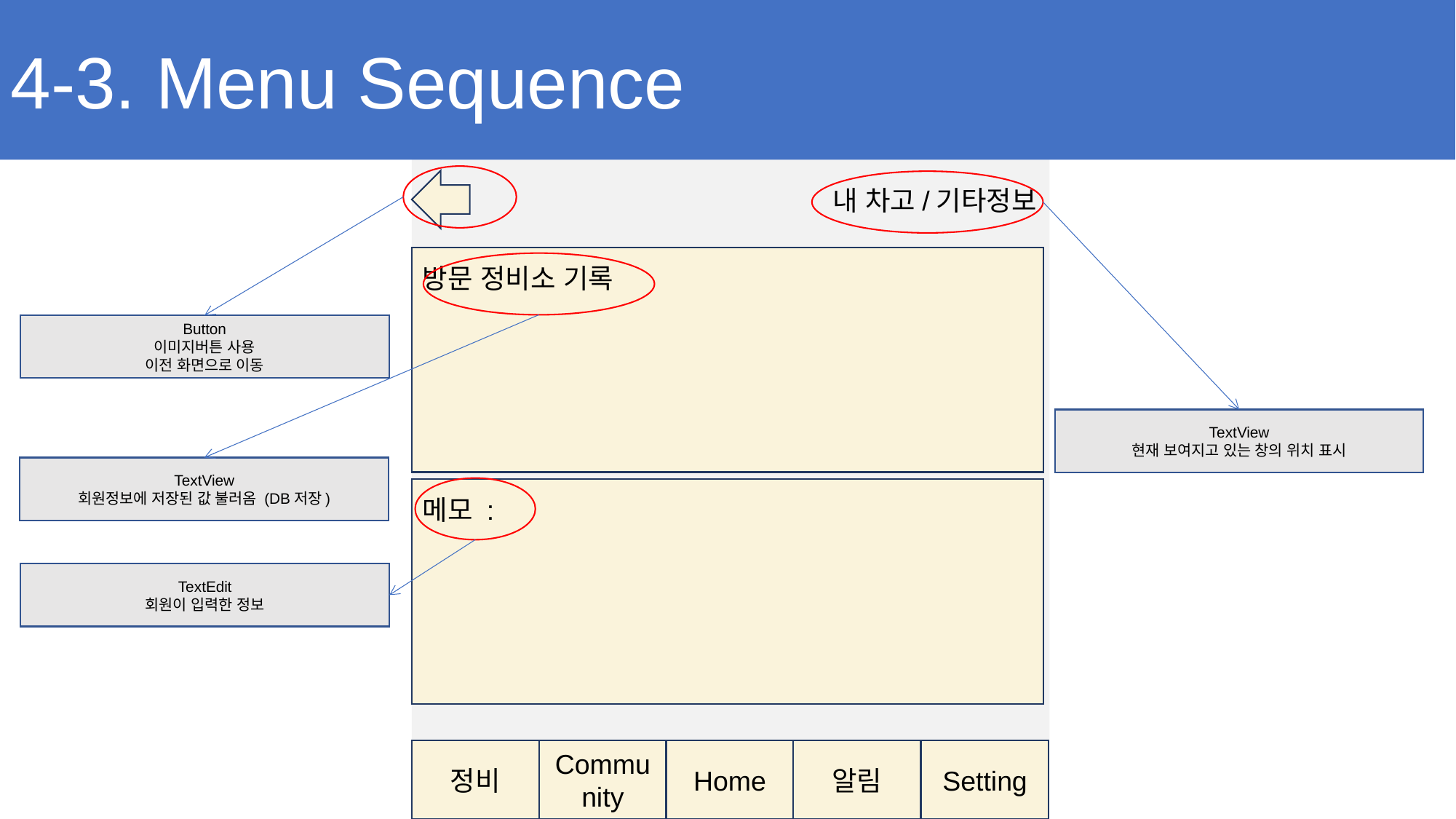

4-3. Menu Sequence

정비
Community
Home
알림
Setting
방문 정비소 기록

내 차고/기타정보

Button
이미지버튼 사용
이전 화면으로 이동
TextView
현재 보여지고 있는 창의 위치 표시
TextView
회원정보에 저장된 값 불러옴 (DB저장)

메모 :

TextEdit
회원이 입력한 정보